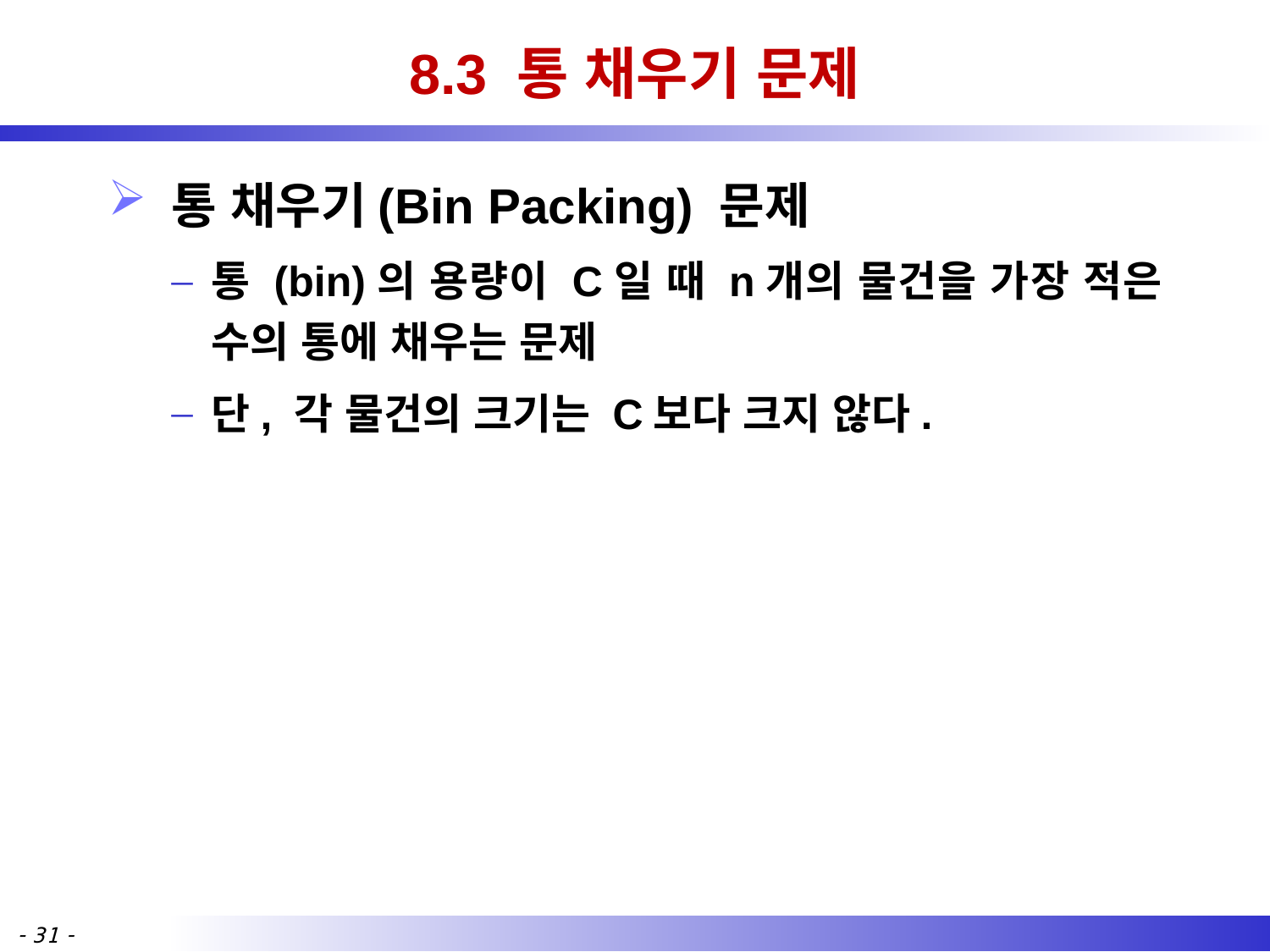

# 8.3 통 채우기 문제
통 채우기(Bin Packing) 문제
통 (bin)의 용량이 C일 때 n개의 물건을 가장 적은 수의 통에 채우는 문제
단, 각 물건의 크기는 C보다 크지 않다.
- 31 -